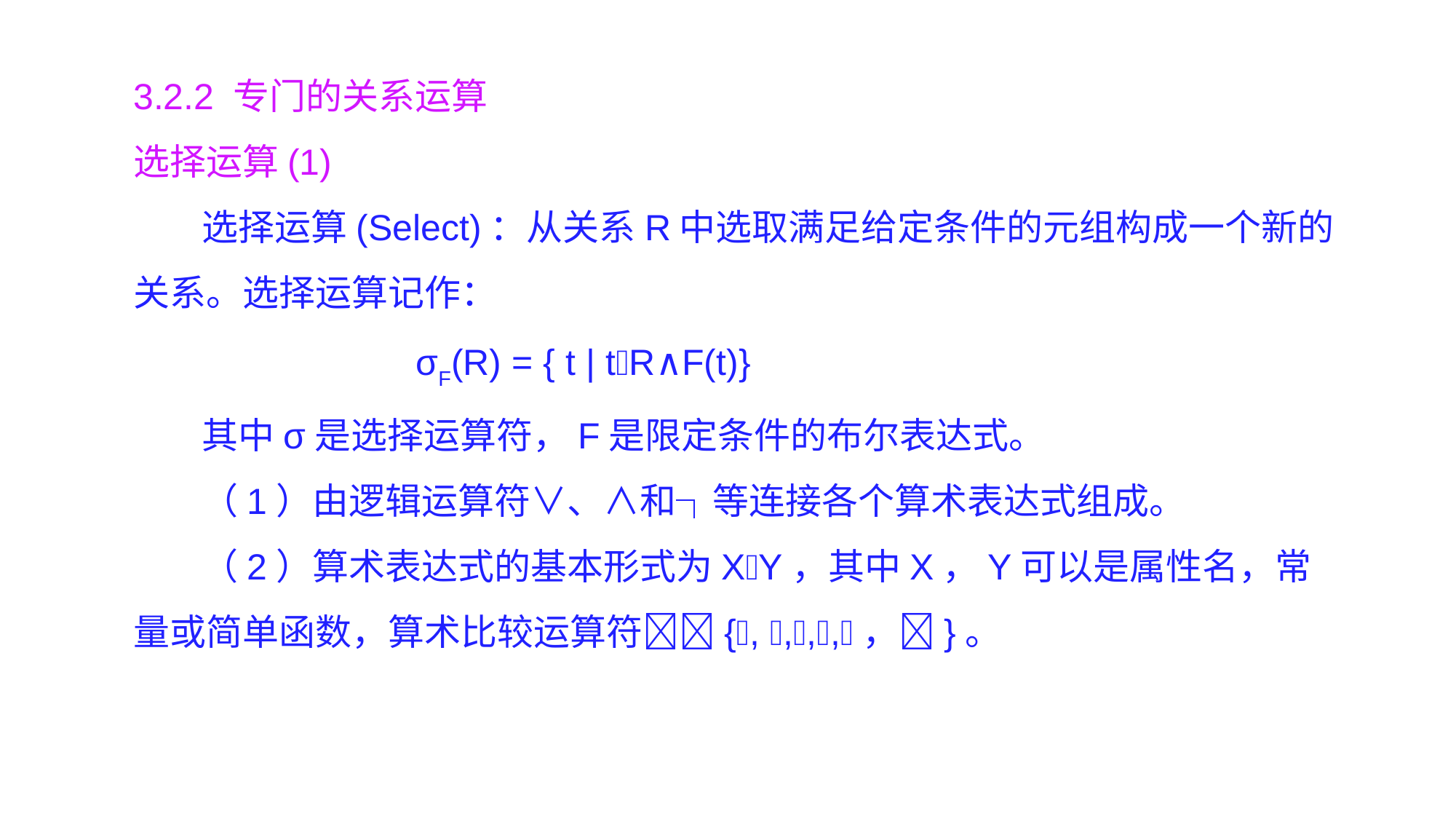

3.2.2 专门的关系运算
选择运算(1)
选择运算(Select)：从关系R中选取满足给定条件的元组构成一个新的关系。选择运算记作：
                     σF(R) = { t | t∈R∧F(t)}
其中σ是选择运算符，F是限定条件的布尔表达式。
（1）由逻辑运算符∨、∧和┐等连接各个算术表达式组成。
（2）算术表达式的基本形式为XθY，其中X，Y可以是属性名，常量或简单函数，算术比较运算符θ∈{>, ≥,<,≤,=，≠}。